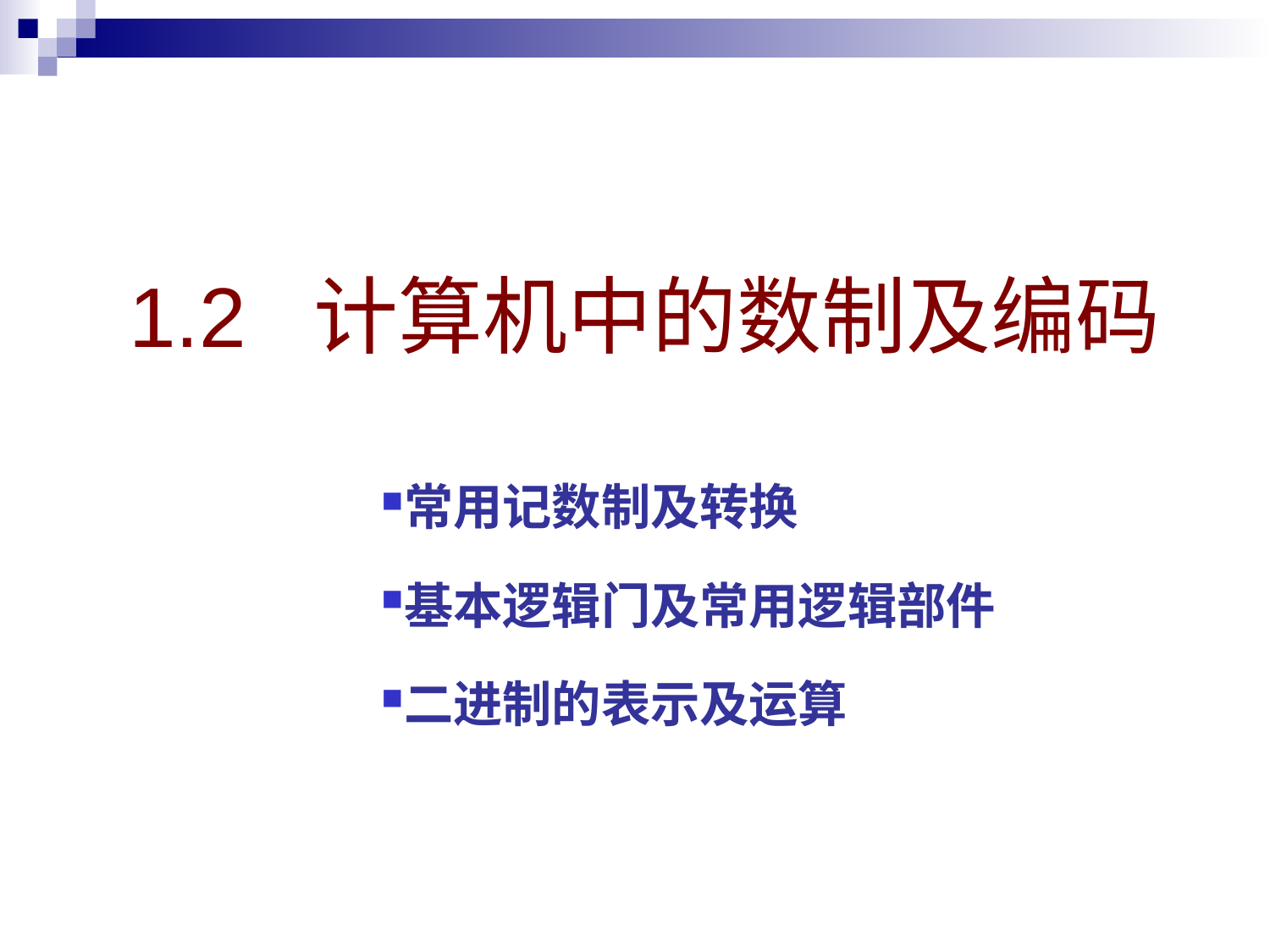

1.2  计算机中的数制及编码
常用记数制及转换
基本逻辑门及常用逻辑部件
二进制的表示及运算